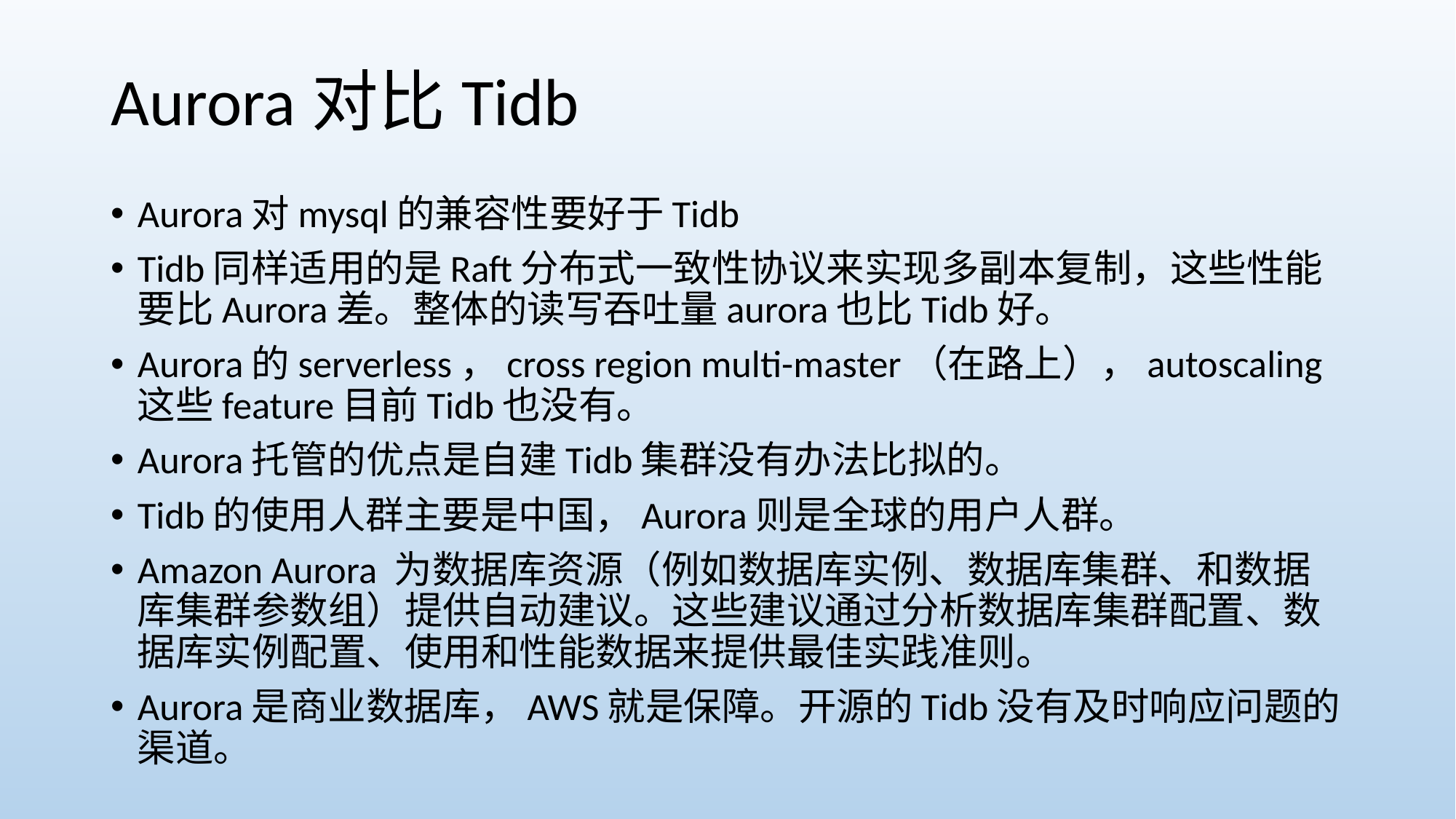

# Aurora对比Tidb
Aurora对mysql的兼容性要好于Tidb
Tidb同样适用的是Raft分布式一致性协议来实现多副本复制，这些性能要比Aurora差。整体的读写吞吐量aurora也比Tidb好。
Aurora的serverless，cross region multi-master（在路上），autoscaling这些feature目前Tidb也没有。
Aurora托管的优点是自建Tidb集群没有办法比拟的。
Tidb的使用人群主要是中国，Aurora则是全球的用户人群。
Amazon Aurora 为数据库资源（例如数据库实例、数据库集群、和数据库集群参数组）提供自动建议。这些建议通过分析数据库集群配置、数据库实例配置、使用和性能数据来提供最佳实践准则。
Aurora是商业数据库，AWS就是保障。开源的Tidb没有及时响应问题的渠道。